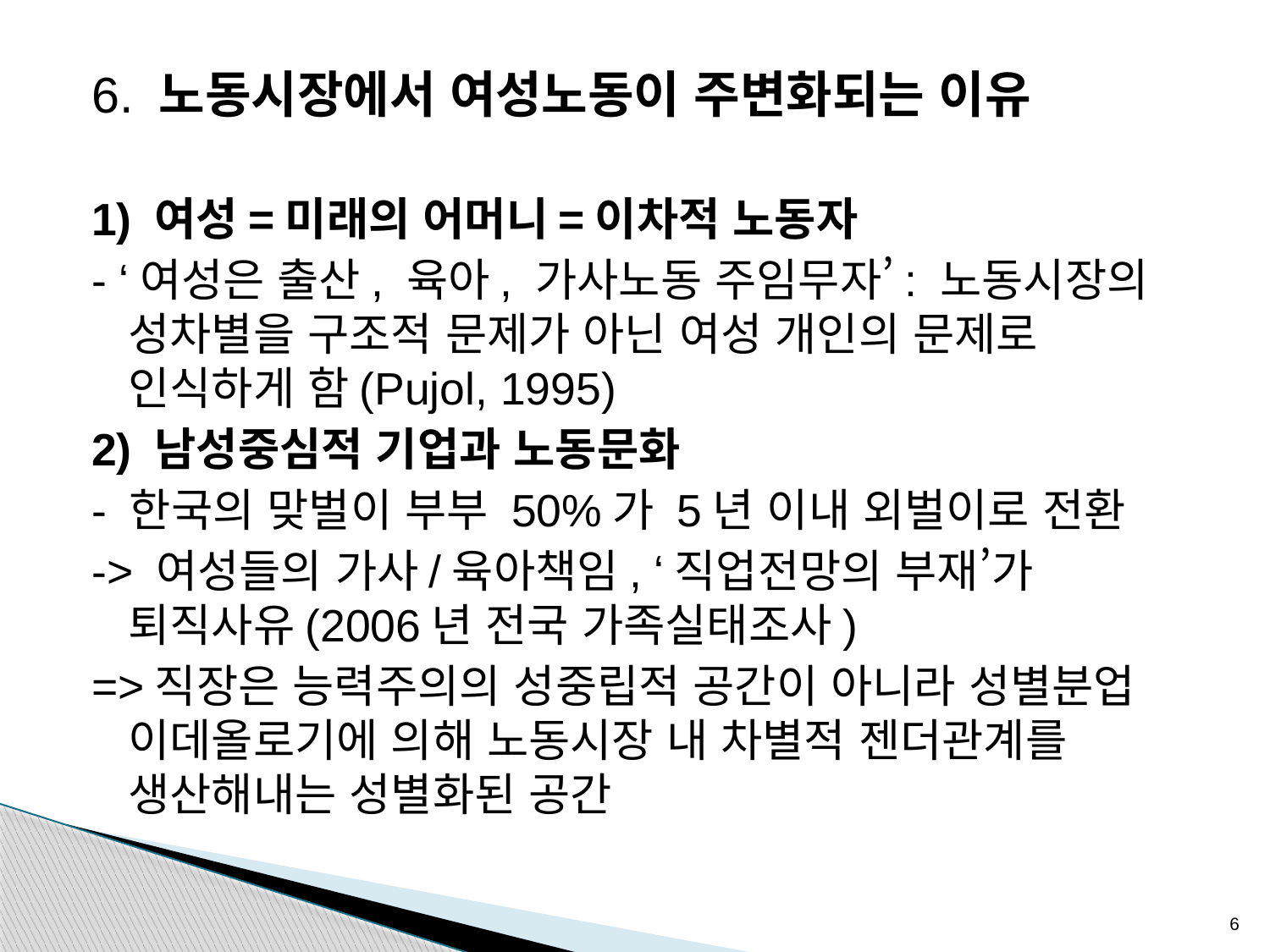

6. 노동시장에서 여성노동이 주변화되는 이유

1) 여성=미래의 어머니=이차적 노동자
- ‘여성은 출산, 육아, 가사노동 주임무자’: 노동시장의 성차별을 구조적 문제가 아닌 여성 개인의 문제로 인식하게 함(Pujol, 1995)
2) 남성중심적 기업과 노동문화
- 한국의 맞벌이 부부 50%가 5년 이내 외벌이로 전환
-> 여성들의 가사/육아책임, ‘직업전망의 부재’가 퇴직사유(2006년 전국 가족실태조사)
=>직장은 능력주의의 성중립적 공간이 아니라 성별분업 이데올로기에 의해 노동시장 내 차별적 젠더관계를 생산해내는 성별화된 공간

6